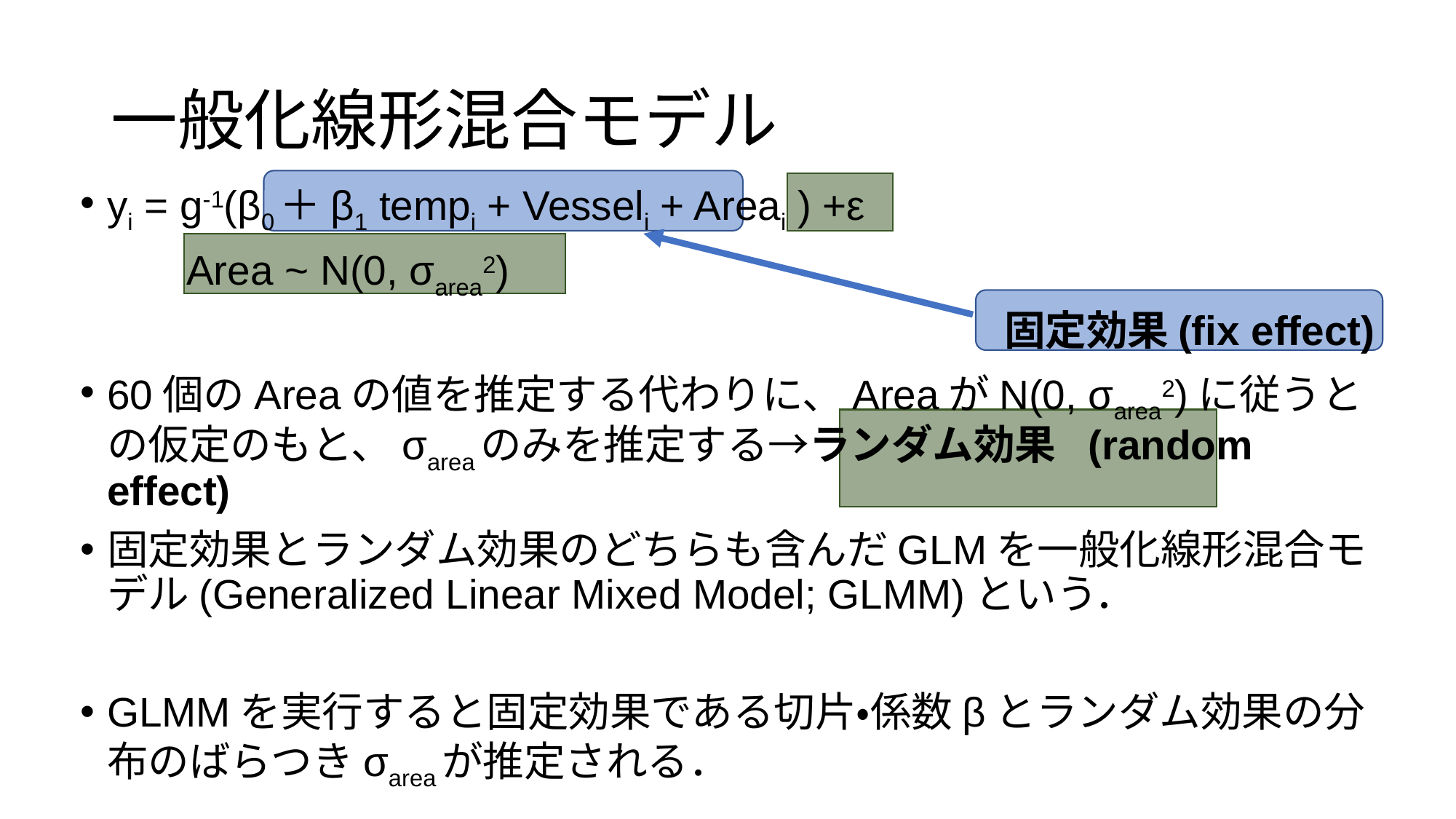

# 一般化線形混合モデル

yi = g-1(β0＋β1 tempi + Vesseli + Areai ) +ε
	Area ~ N(0, σarea2)
固定効果(fix effect)
60個のAreaの値を推定する代わりに、AreaがN(0, σarea2)に従うとの仮定のもと、σareaのみを推定する→ランダム効果									  (random effect)
固定効果とランダム効果のどちらも含んだGLMを一般化線形混合モデル(Generalized Linear Mixed Model; GLMM)という．

GLMMを実行すると固定効果である切片・係数βとランダム効果の分布のばらつきσareaが推定される．